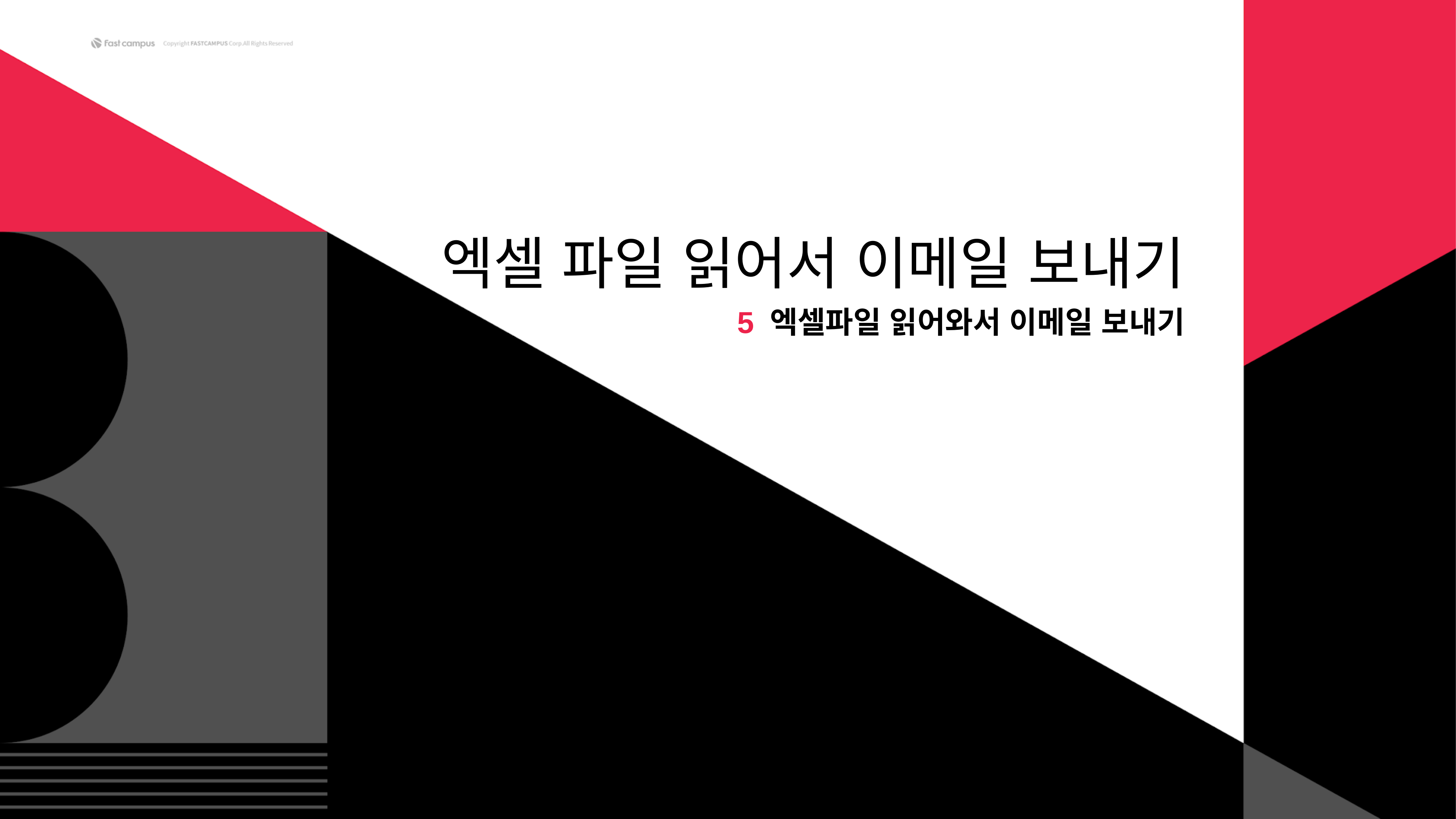

# 엑셀 파일 읽어서 이메일 보내기
엑셀파일 읽어와서 이메일 보내기
5